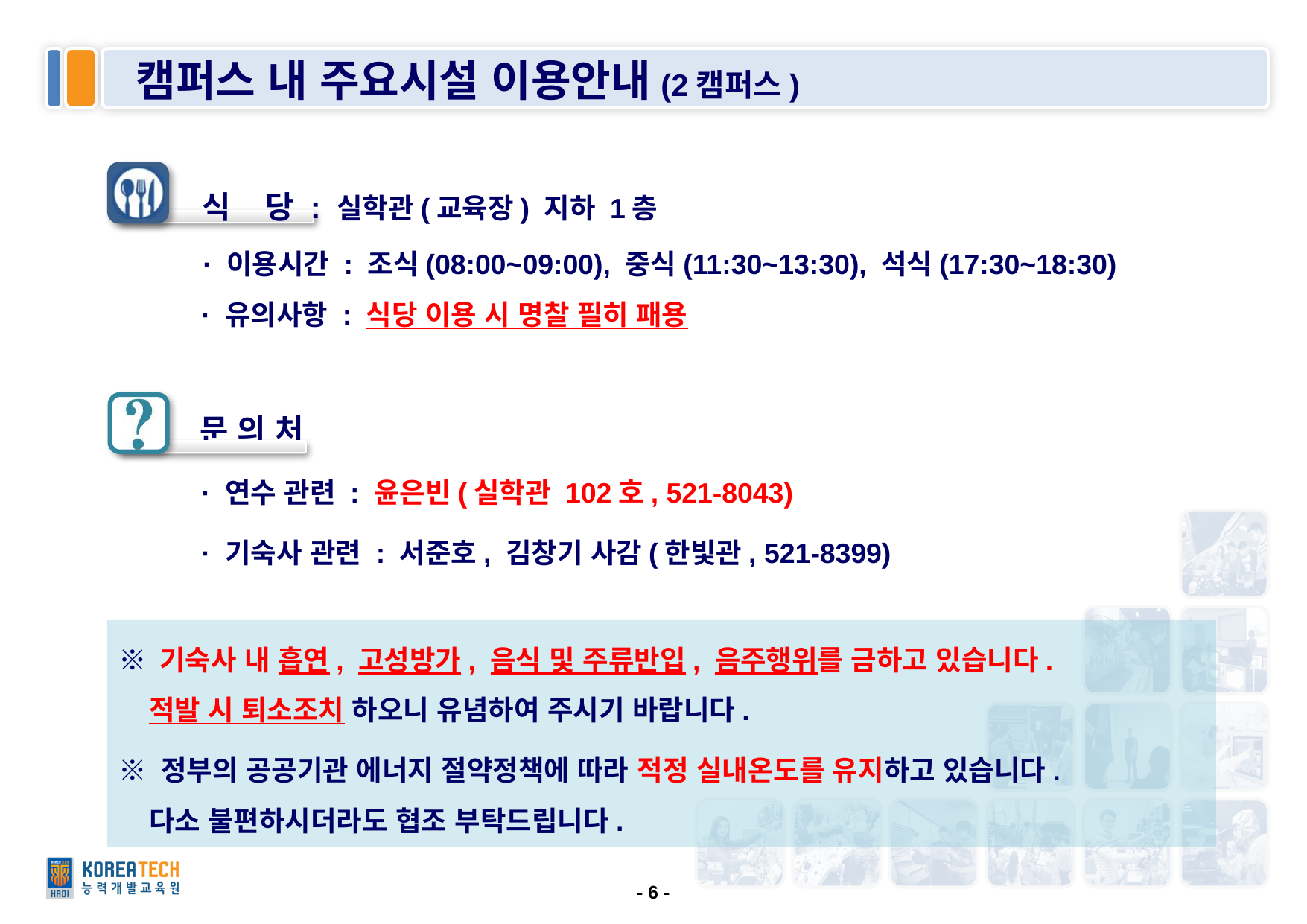

캠퍼스 내 주요시설 이용안내(2캠퍼스)

 식    당 : 실학관(교육장) 지하 1층
  · 이용시간 : 조식(08:00~09:00), 중식(11:30~13:30), 석식(17:30~18:30)
  · 유의사항 : 식당 이용 시 명찰 필히 패용

 문 의 처
  · 연수 관련 : 윤은빈(실학관 102호, 521-8043)
  · 기숙사 관련 : 서준호, 김창기 사감(한빛관, 521-8399)

※ 기숙사 내 흡연, 고성방가, 음식 및 주류반입, 음주행위를 금하고 있습니다.
   적발 시 퇴소조치 하오니 유념하여 주시기 바랍니다.
※ 정부의 공공기관 에너지 절약정책에 따라 적정 실내온도를 유지하고 있습니다.
   다소 불편하시더라도 협조 부탁드립니다.